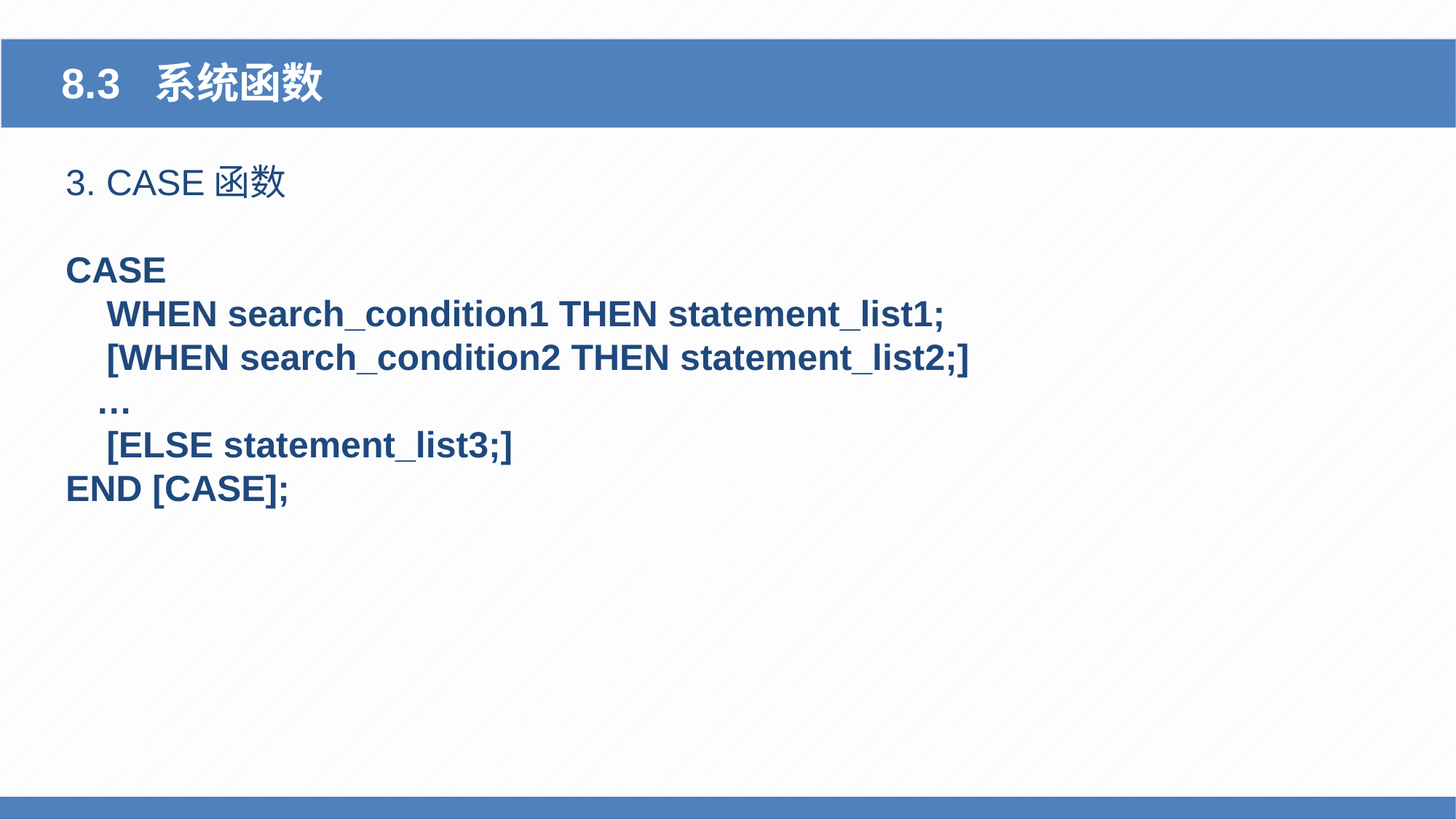

8.3  系统函数
3. CASE函数

CASE
    WHEN search_condition1 THEN statement_list1;
    [WHEN search_condition2 THEN statement_list2;]
   …
    [ELSE statement_list3;]
END [CASE];